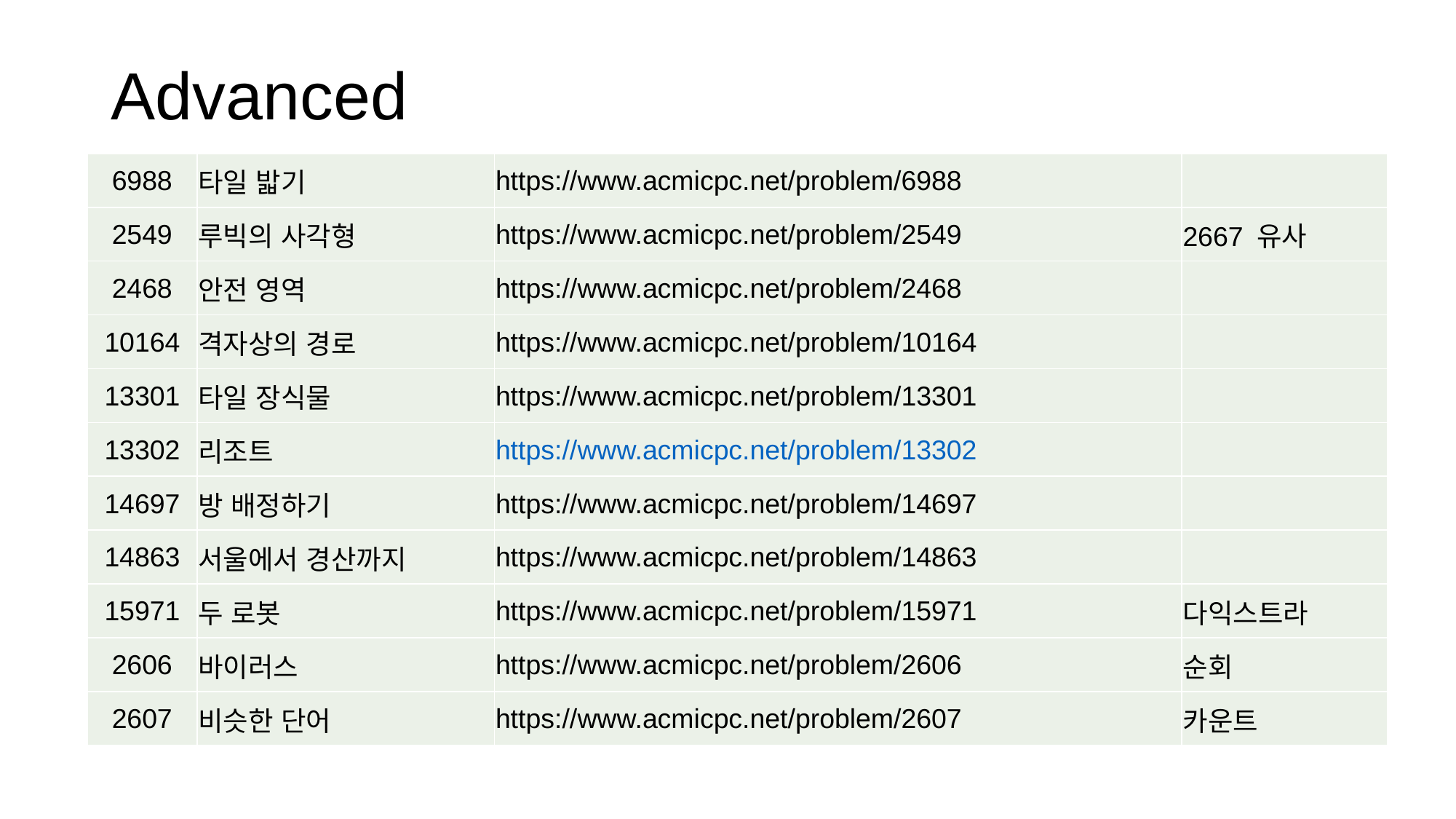

# Advanced
| 6988 | 타일 밟기 | https://www.acmicpc.net/problem/6988 |  |
| --- | --- | --- | --- |
| 2549 | 루빅의 사각형 | https://www.acmicpc.net/problem/2549 | 2667 유사 |
| 2468 | 안전 영역 | https://www.acmicpc.net/problem/2468 |  |
| 10164 | 격자상의 경로 | https://www.acmicpc.net/problem/10164 |  |
| 13301 | 타일 장식물 | https://www.acmicpc.net/problem/13301 |  |
| 13302 | 리조트 | https://www.acmicpc.net/problem/13302 |  |
| 14697 | 방 배정하기 | https://www.acmicpc.net/problem/14697 |  |
| 14863 | 서울에서 경산까지 | https://www.acmicpc.net/problem/14863 |  |
| 15971 | 두 로봇 | https://www.acmicpc.net/problem/15971 | 다익스트라 |
| 2606 | 바이러스 | https://www.acmicpc.net/problem/2606 | 순회 |
| 2607 | 비슷한 단어 | https://www.acmicpc.net/problem/2607 | 카운트 |